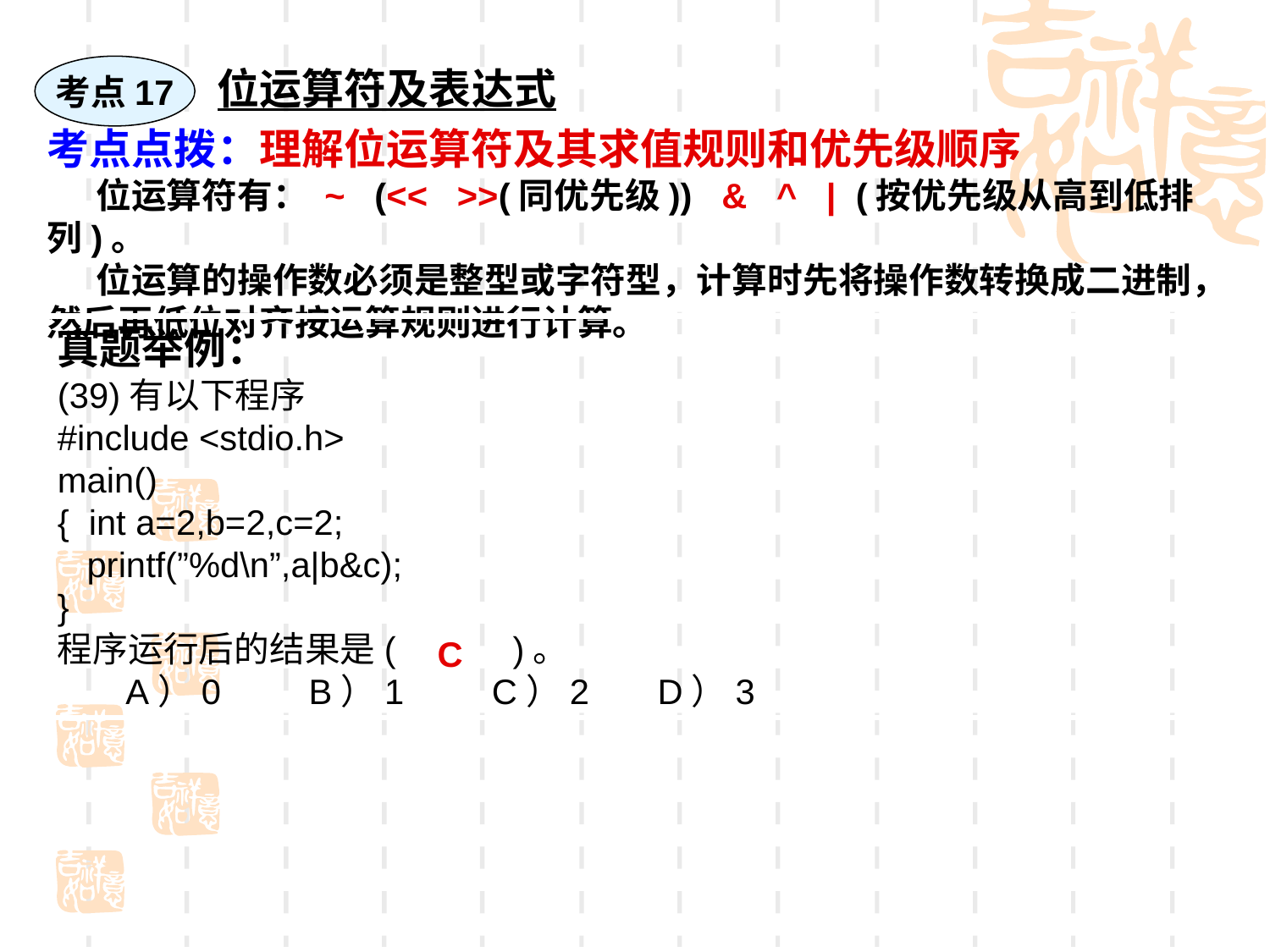

考点17
位运算符及表达式
考点点拨：理解位运算符及其求值规则和优先级顺序
     位运算符有： ~   (<<   >>(同优先级))   &   ^   |  (按优先级从高到低排列)。
     位运算的操作数必须是整型或字符型，计算时先将操作数转换成二进制，然后再低位对齐按运算规则进行计算。
真题举例：
(39)有以下程序
#include <stdio.h>
main()
{  int a=2,b=2,c=2;
   printf(”%d\n”,a|b&c);
}
程序运行后的结果是(            )。
       A）0         B）1         C）2       D）3
C